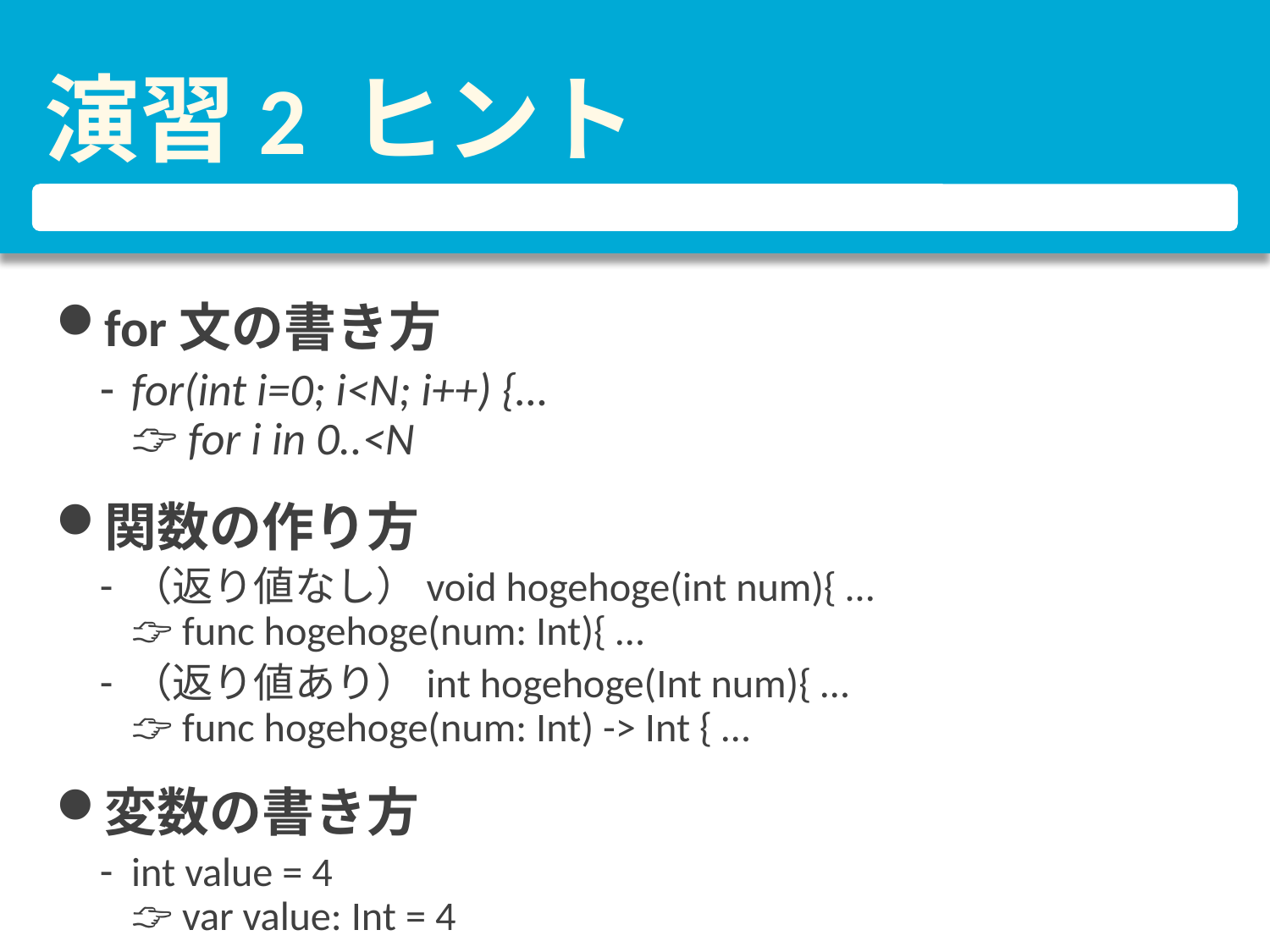

# 演習2 ヒント
for文の書き方
for(int i=0; i<N; i++) {…
👉 for i in 0..<N
関数の作り方
（返り値なし）void hogehoge(int num){ …
👉 func hogehoge(num: Int){ …
（返り値あり）int hogehoge(Int num){ …
👉 func hogehoge(num: Int) -> Int { …
変数の書き方
int value = 4
👉 var value: Int = 4